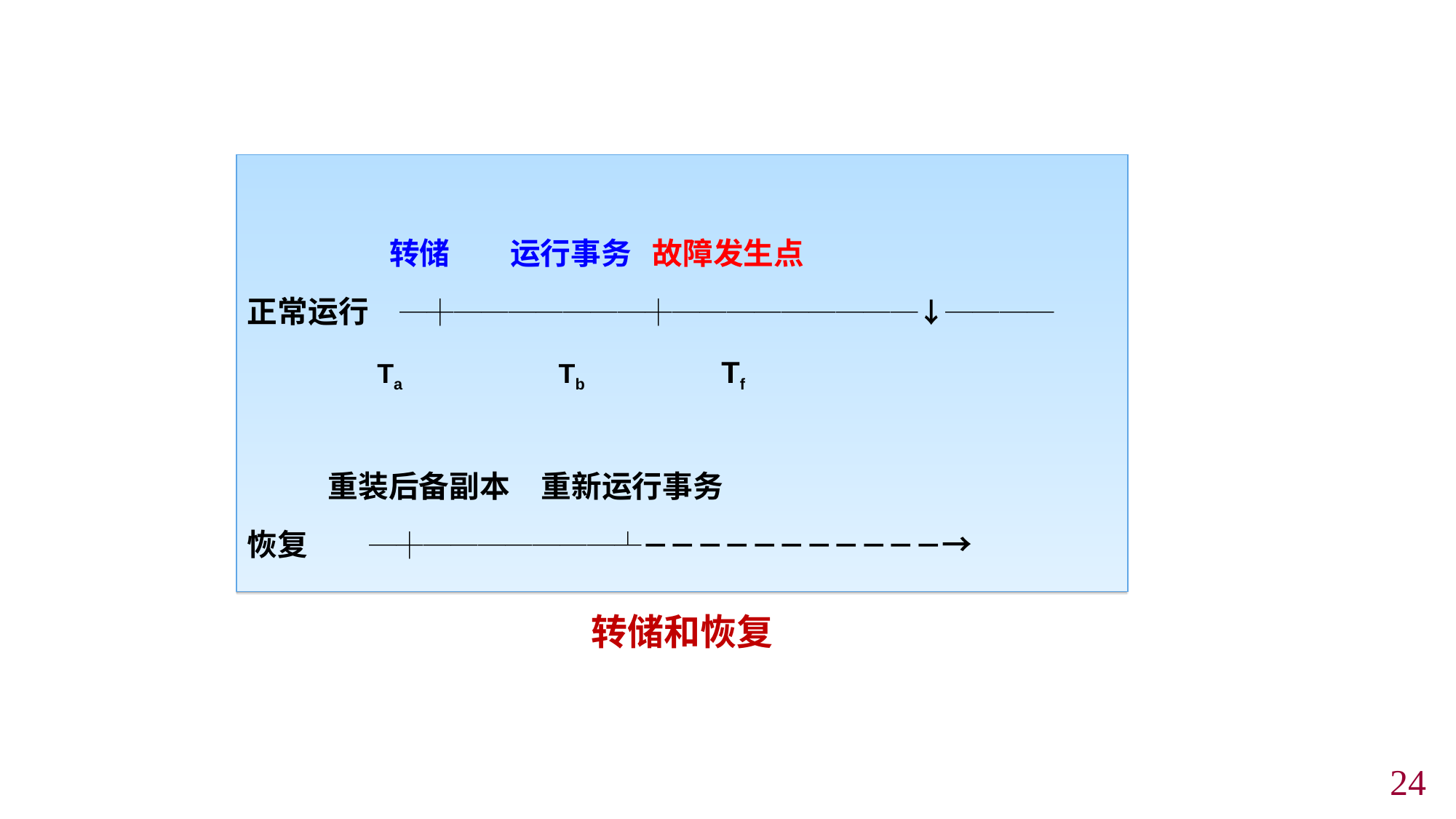

转储           运行事务   故障发生点
正常运行     ─┼───────┼─────────↓────
                 Ta        　　　Tb                 Tf

            重装后备副本     重新运行事务
恢复          ─┼───────┴－－－－－－－－－－－→

转储和恢复
24